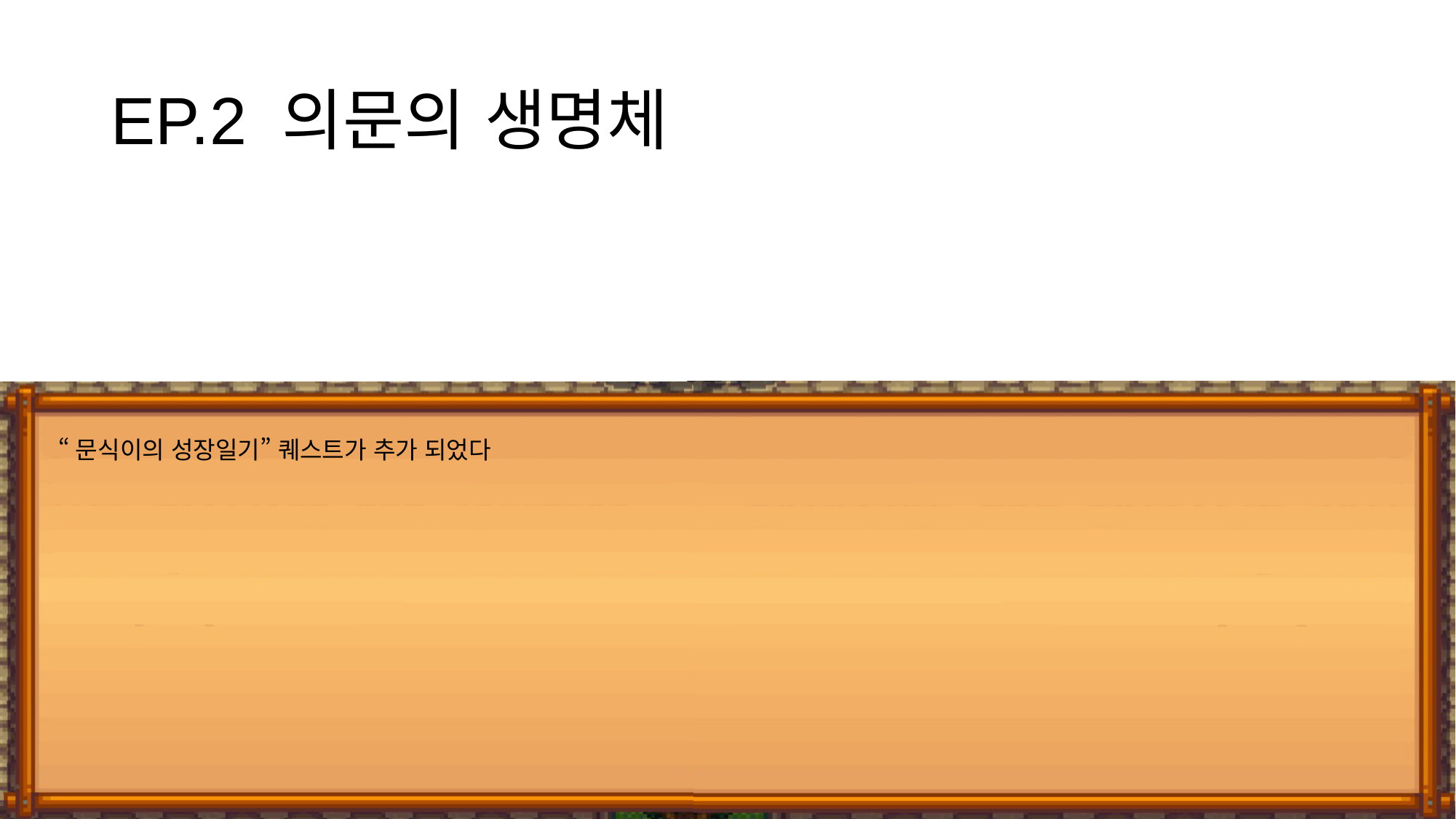

# EP.2 의문의 생명체
“문식이의 성장일기” 퀘스트가 추가 되었다